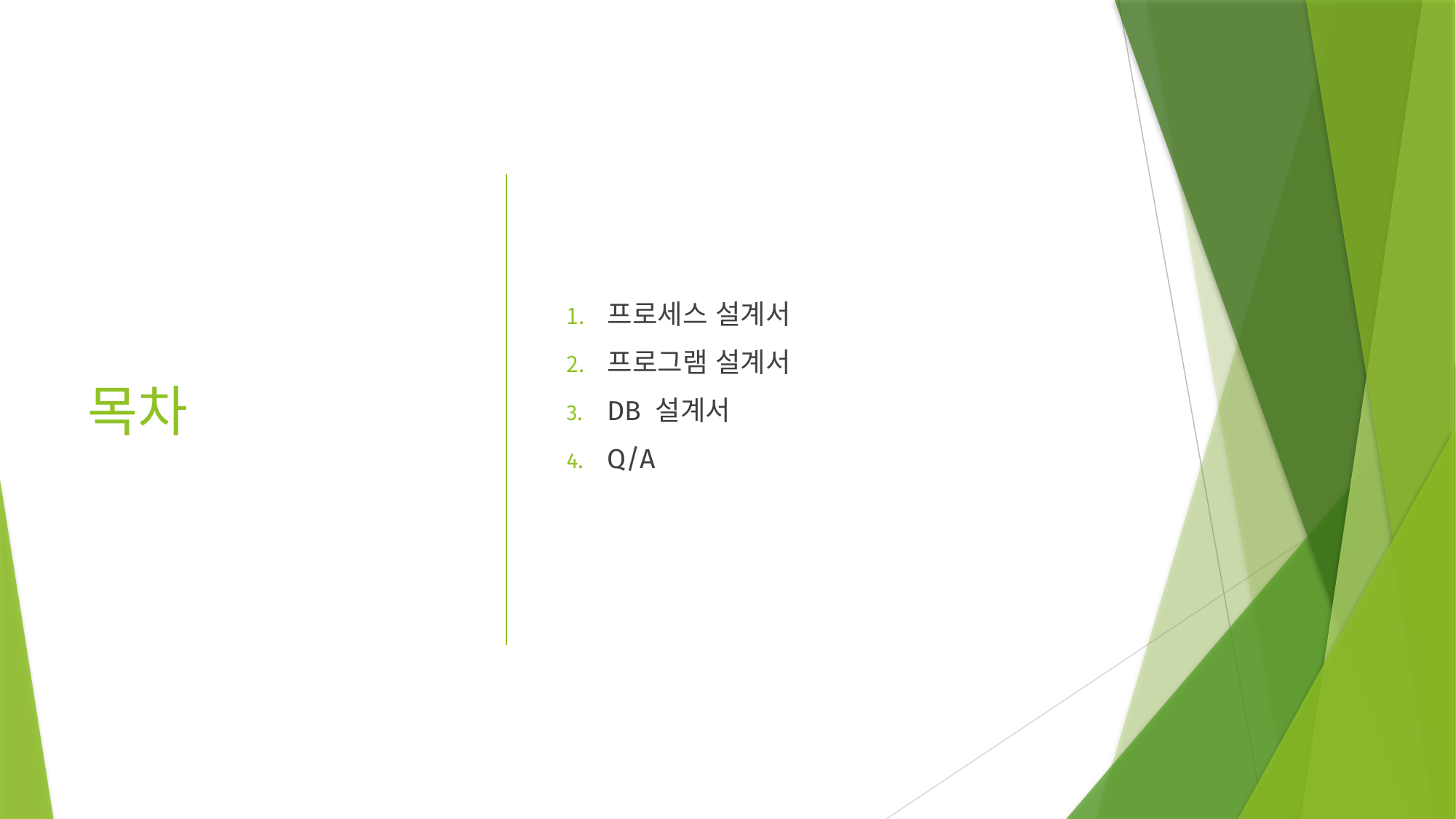

# 목차
프로세스 설계서
프로그램 설계서
DB 설계서
Q/A